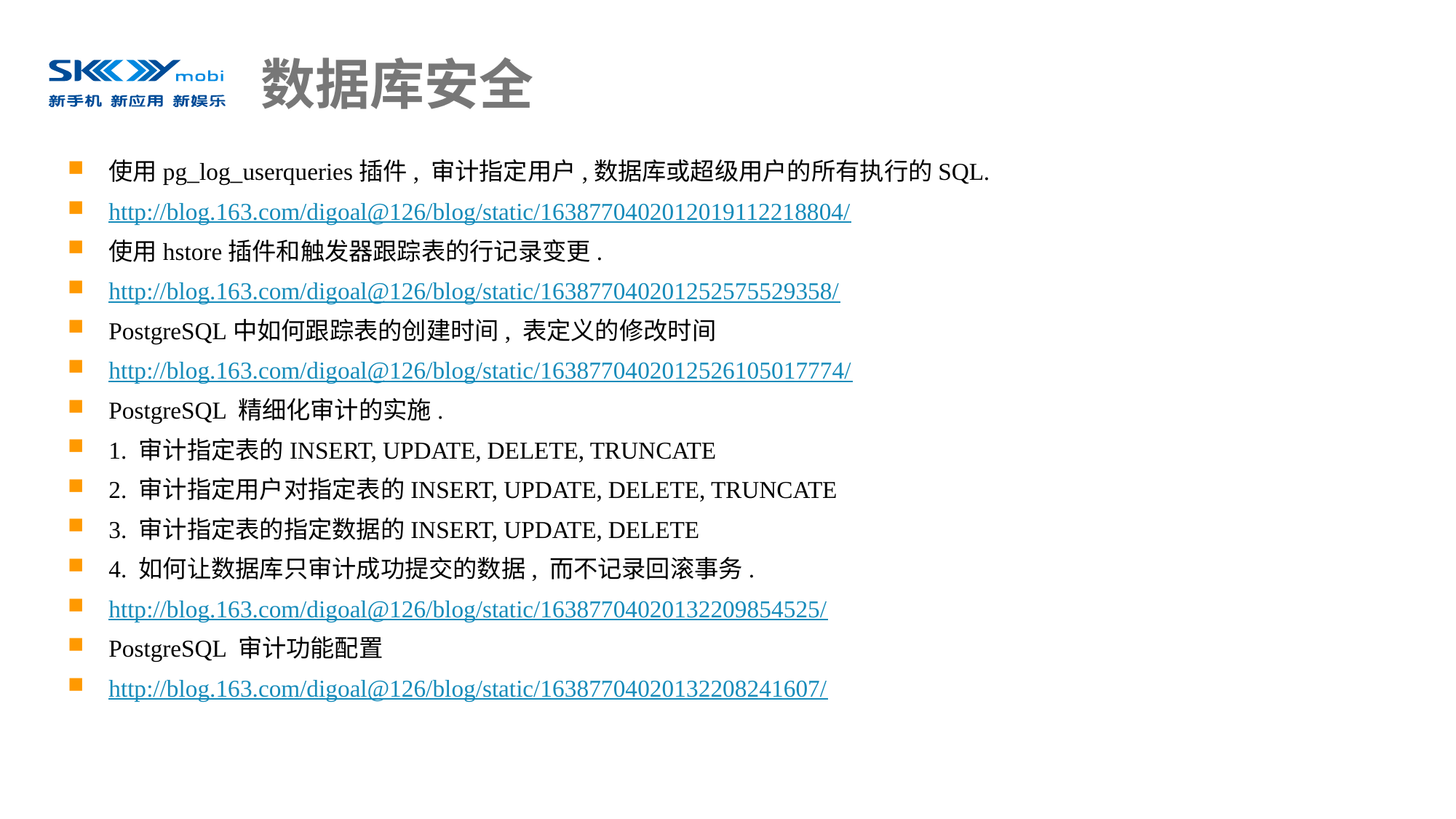

# 数据库安全
使用pg_log_userqueries插件, 审计指定用户,数据库或超级用户的所有执行的SQL.
http://blog.163.com/digoal@126/blog/static/1638770402012019112218804/
使用hstore插件和触发器跟踪表的行记录变更.
http://blog.163.com/digoal@126/blog/static/163877040201252575529358/
PostgreSQL中如何跟踪表的创建时间, 表定义的修改时间
http://blog.163.com/digoal@126/blog/static/1638770402012526105017774/
PostgreSQL 精细化审计的实施.
1. 审计指定表的INSERT, UPDATE, DELETE, TRUNCATE
2. 审计指定用户对指定表的INSERT, UPDATE, DELETE, TRUNCATE
3. 审计指定表的指定数据的INSERT, UPDATE, DELETE
4. 如何让数据库只审计成功提交的数据, 而不记录回滚事务.
http://blog.163.com/digoal@126/blog/static/16387704020132209854525/
PostgreSQL 审计功能配置
http://blog.163.com/digoal@126/blog/static/16387704020132208241607/